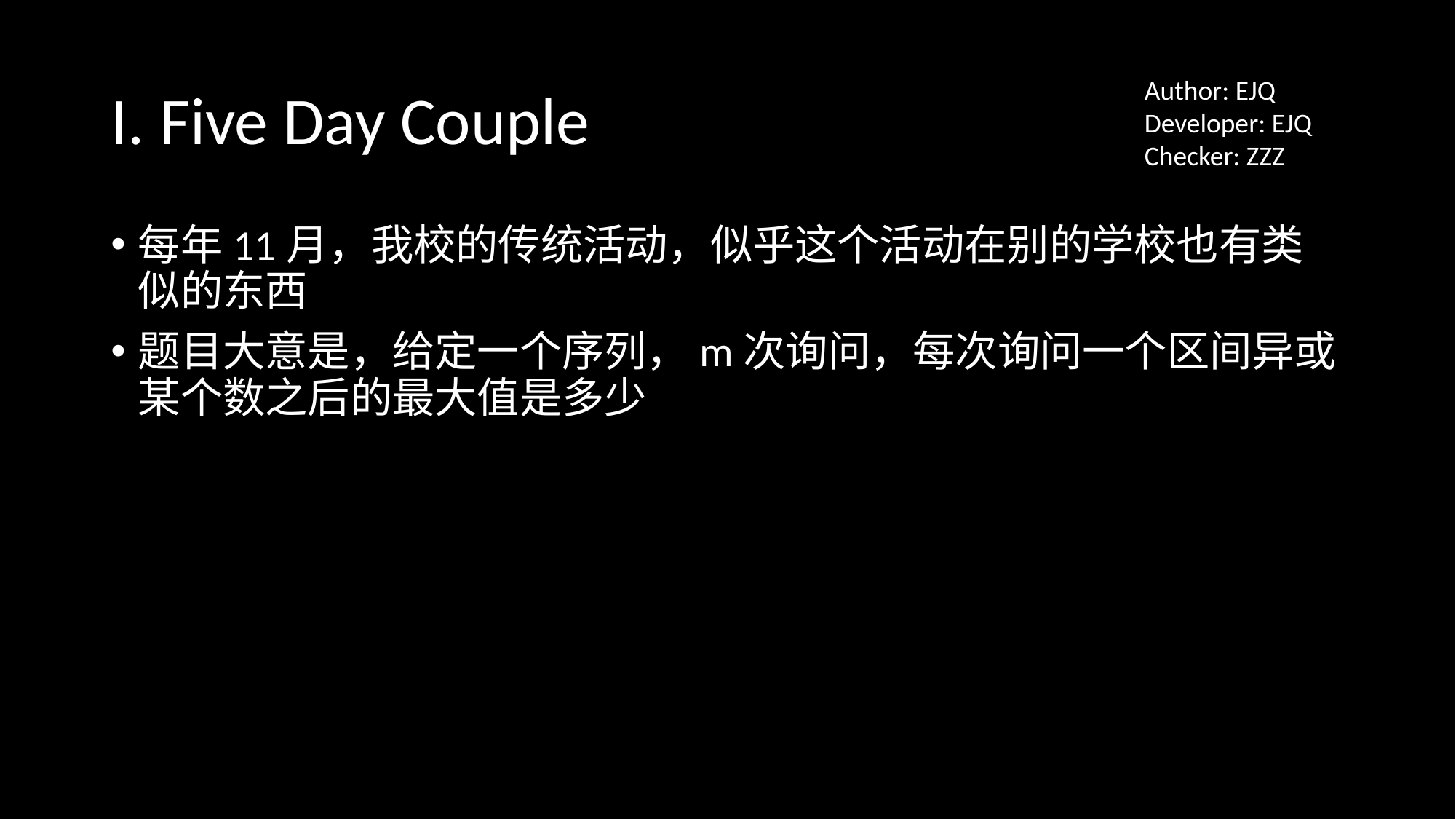

# I. Five Day Couple
Author: EJQ
Developer: EJQ
Checker: ZZZ
每年11月，我校的传统活动，似乎这个活动在别的学校也有类似的东西
题目大意是，给定一个序列，m次询问，每次询问一个区间异或某个数之后的最大值是多少